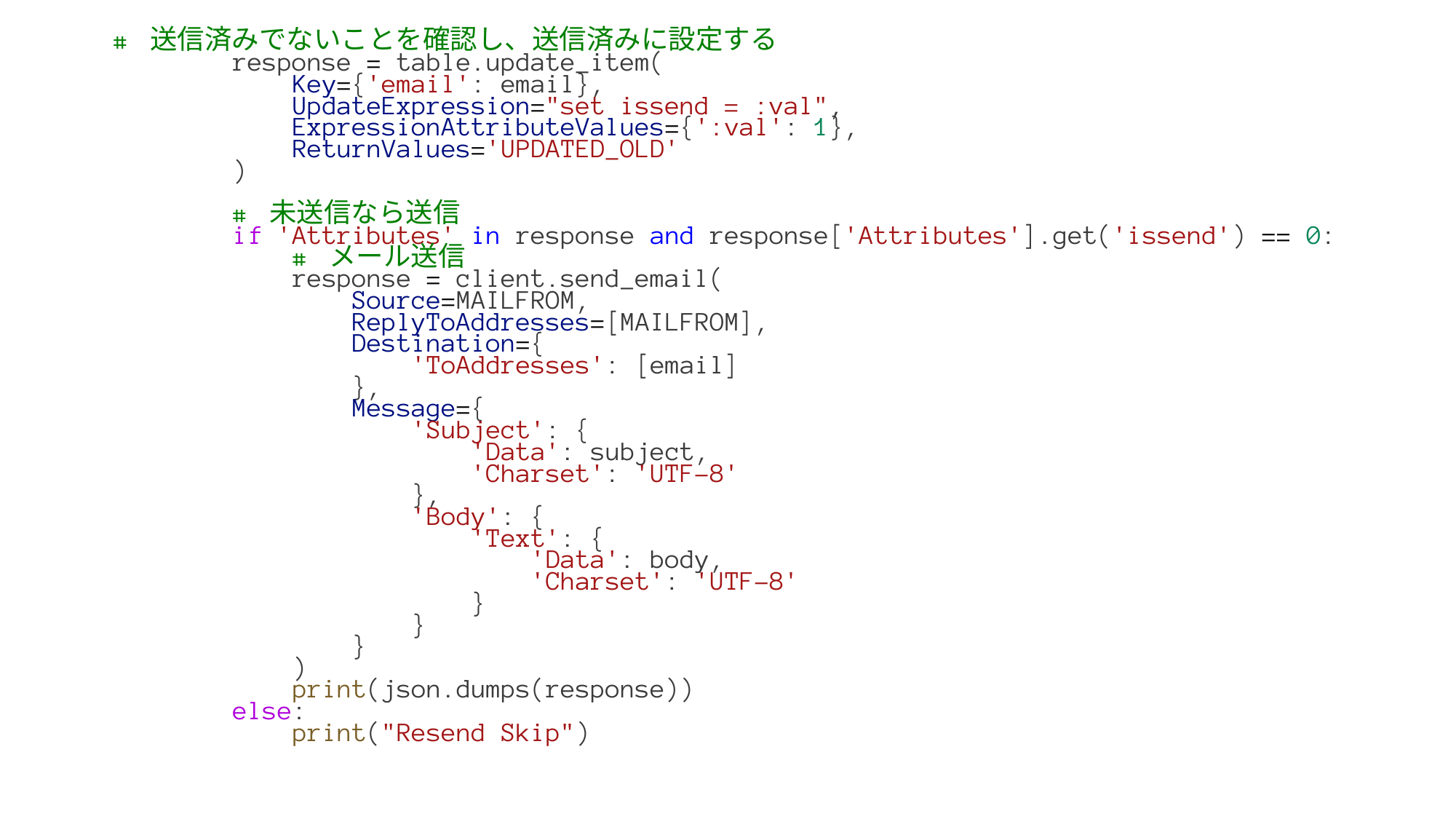

# 送信済みでないことを確認し、送信済みに設定する
        response = table.update_item(
            Key={'email': email},
            UpdateExpression="set issend = :val",
            ExpressionAttributeValues={':val': 1},
            ReturnValues='UPDATED_OLD'
        )
        # 未送信なら送信
        if 'Attributes' in response and response['Attributes'].get('issend') == 0:
            # メール送信
            response = client.send_email(
                Source=MAILFROM,
                ReplyToAddresses=[MAILFROM],
                Destination={
                    'ToAddresses': [email]
                },
                Message={
                    'Subject': {
                        'Data': subject,
                        'Charset': 'UTF-8'
                    },
                    'Body': {
                        'Text': {
                            'Data': body,
                            'Charset': 'UTF-8'
                        }
                    }
                }
            )
            print(json.dumps(response))
        else:
            print("Resend Skip")